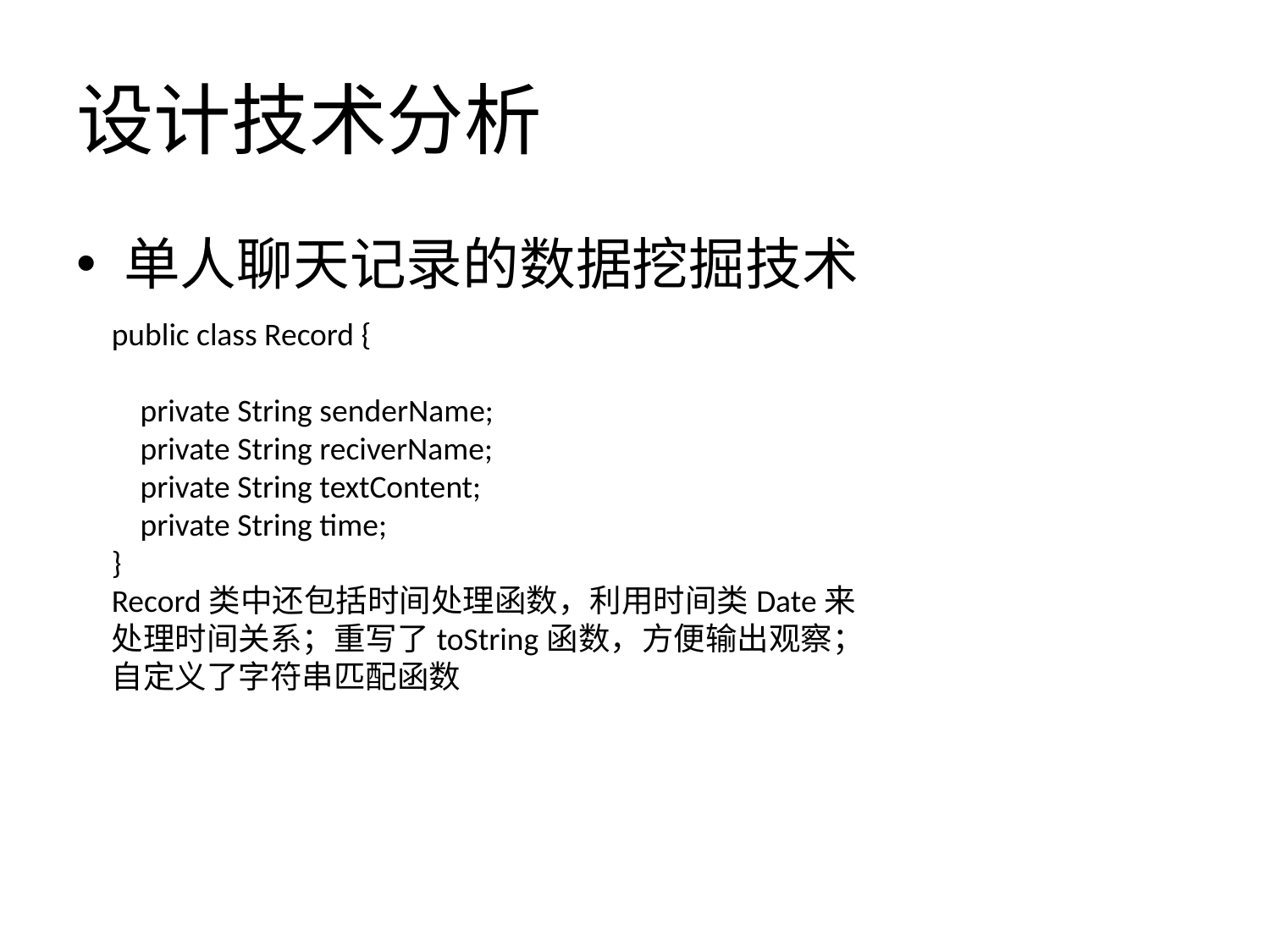

# 设计技术分析
单人聊天记录的数据挖掘技术

public class Record {
    private String senderName;
    private String reciverName;
    private String textContent;
    private String time;
}
Record类中还包括时间处理函数，利用时间类Date来处理时间关系；重写了toString函数，方便输出观察；自定义了字符串匹配函数